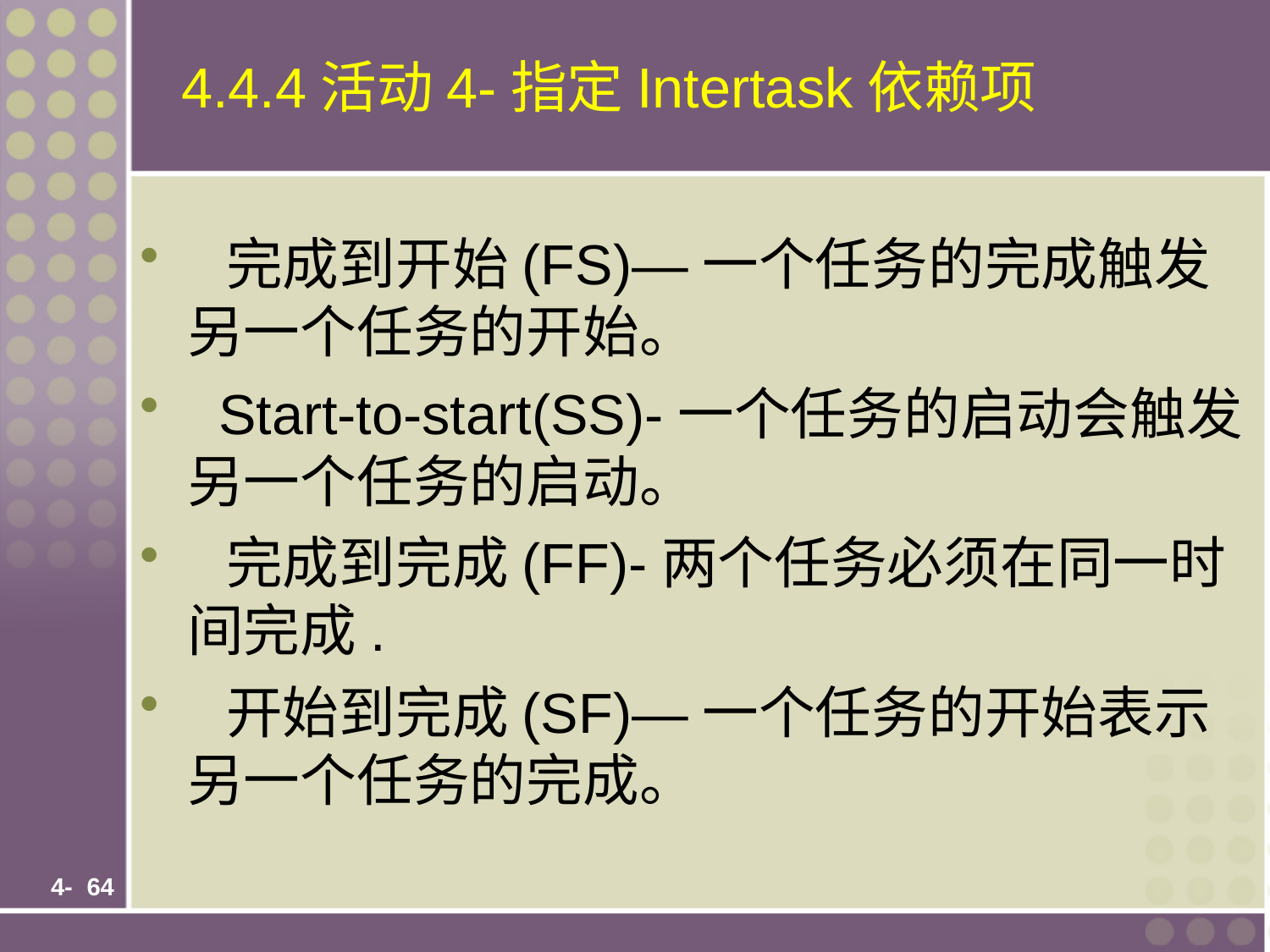

# 4.4.4活动4-指定Intertask依赖项
  完成到开始(FS)—一个任务的完成触发另一个任务的开始。
  Start-to-start(SS)-一个任务的启动会触发另一个任务的启动。
  完成到完成(FF)-两个任务必须在同一时间完成.
  开始到完成(SF)—一个任务的开始表示另一个任务的完成。
  4-  64